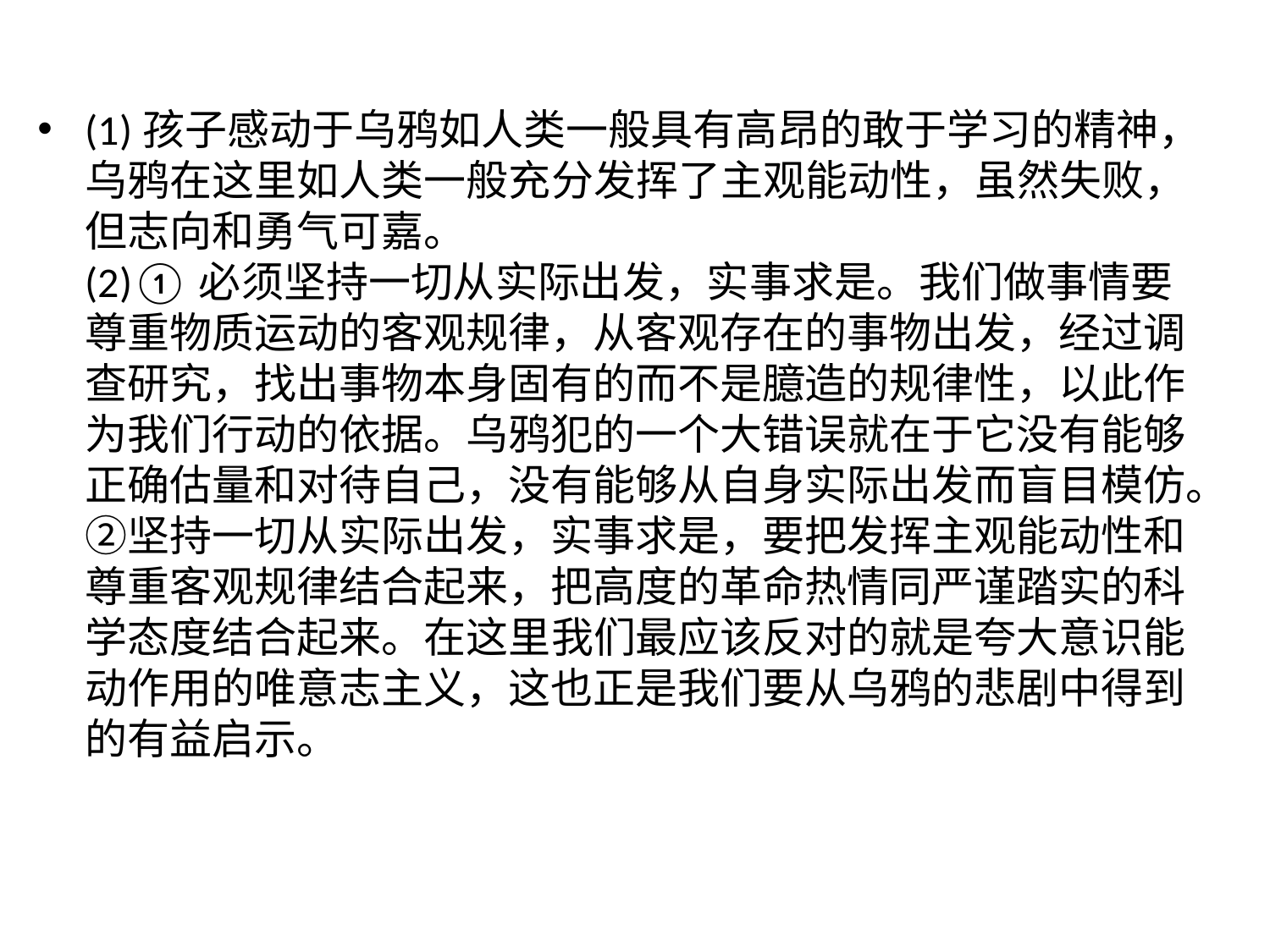

#
(1)孩子感动于乌鸦如人类一般具有高昂的敢于学习的精神，乌鸦在这里如人类一般充分发挥了主观能动性，虽然失败，但志向和勇气可嘉。
(2)①必须坚持一切从实际出发，实事求是。我们做事情要尊重物质运动的客观规律，从客观存在的事物出发，经过调查研究，找出事物本身固有的而不是臆造的规律性，以此作为我们行动的依据。乌鸦犯的一个大错误就在于它没有能够正确估量和对待自己，没有能够从自身实际出发而盲目模仿。②坚持一切从实际出发，实事求是，要把发挥主观能动性和尊重客观规律结合起来，把高度的革命热情同严谨踏实的科学态度结合起来。在这里我们最应该反对的就是夸大意识能动作用的唯意志主义，这也正是我们要从乌鸦的悲剧中得到的有益启示。